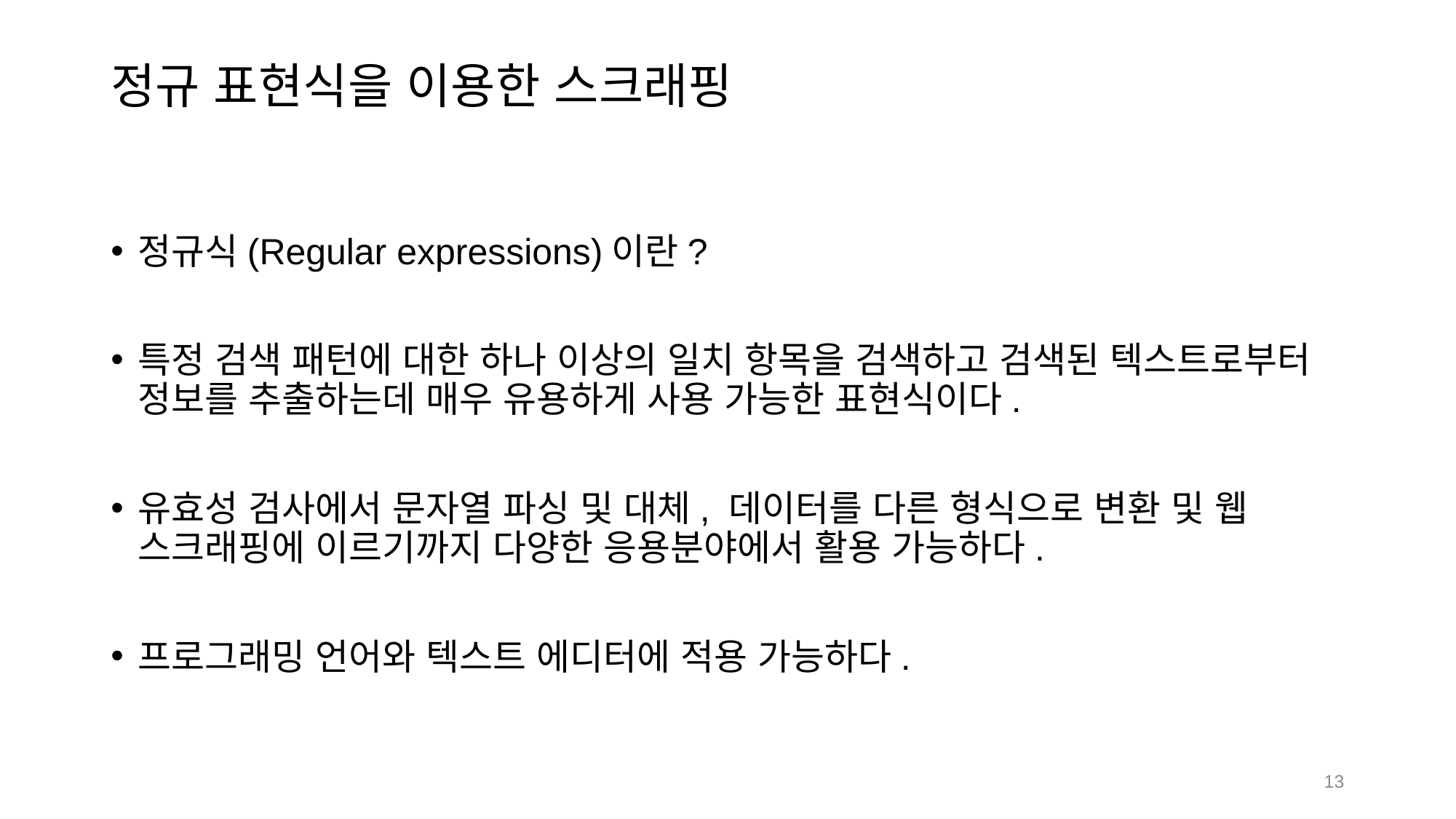

# 정규 표현식을 이용한 스크래핑

정규식(Regular expressions)이란?

특정 검색 패턴에 대한 하나 이상의 일치 항목을 검색하고 검색된 텍스트로부터 정보를 추출하는데 매우 유용하게 사용 가능한 표현식이다.

유효성 검사에서 문자열 파싱 및 대체, 데이터를 다른 형식으로 변환 및 웹 스크래핑에 이르기까지 다양한 응용분야에서 활용 가능하다.

프로그래밍 언어와 텍스트 에디터에 적용 가능하다.
13